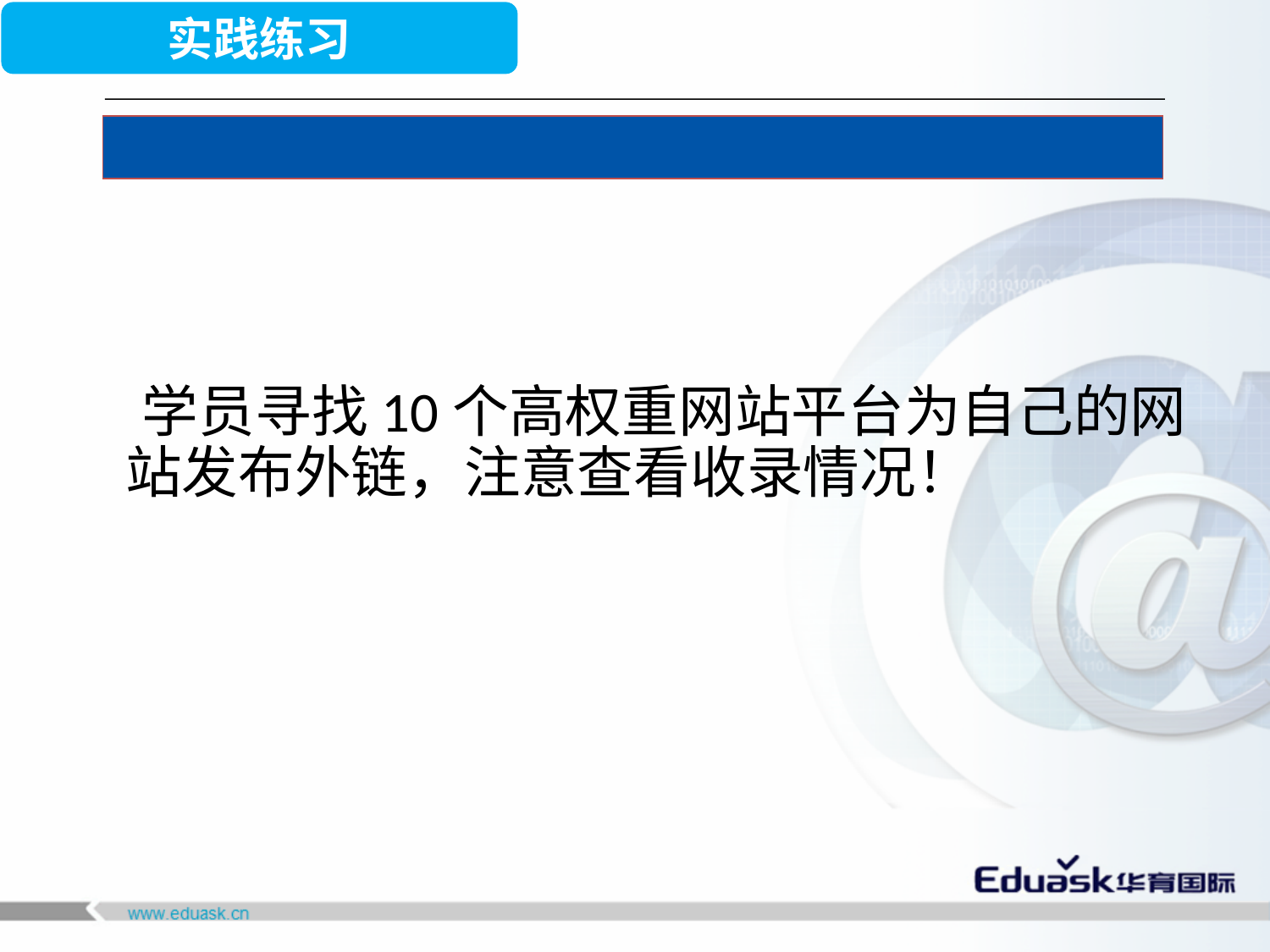

实践练习

    学员寻找10个高权重网站平台为自己的网站发布外链，注意查看收录情况！